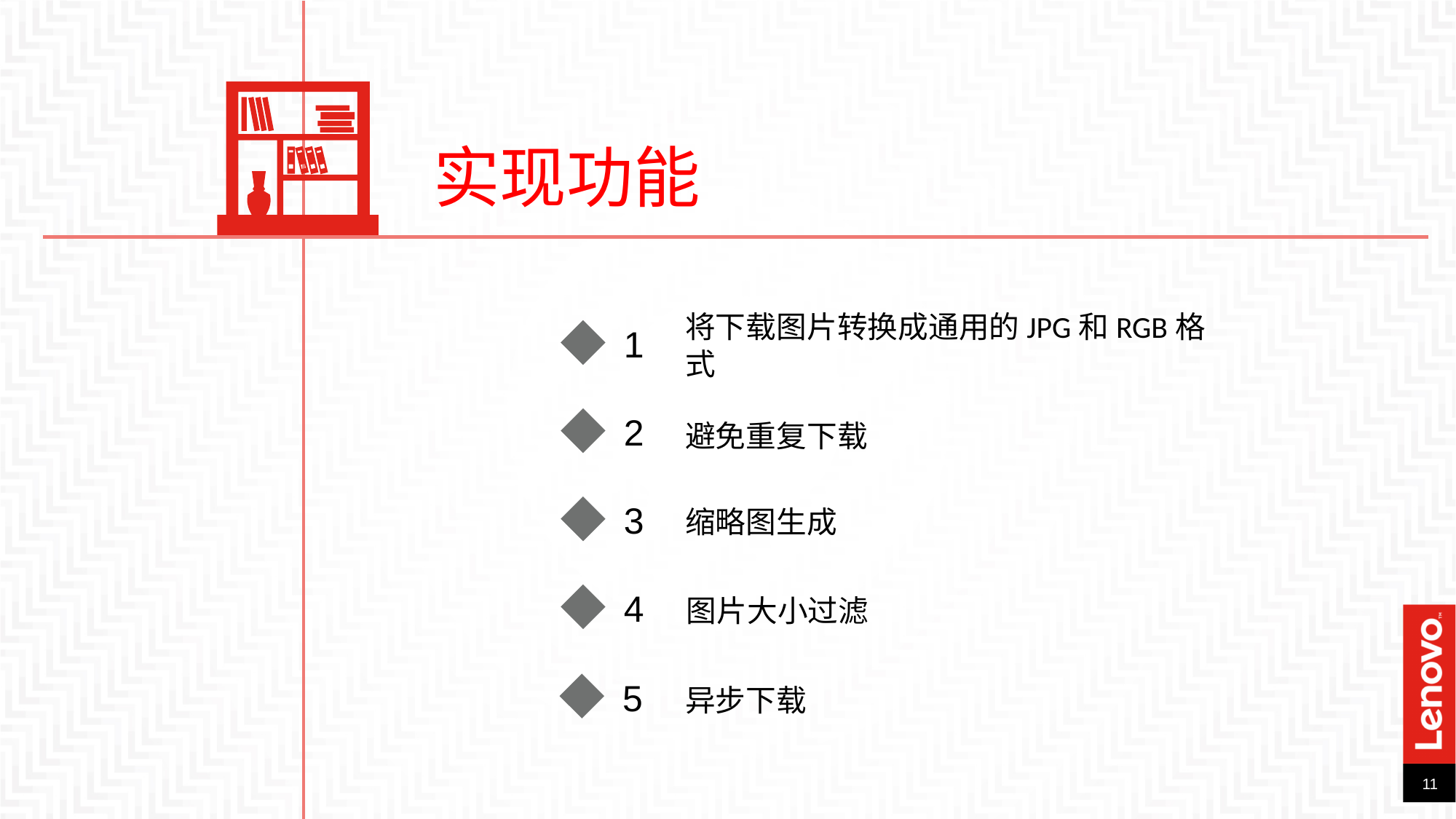

实现功能
1
将下载图片转换成通用的JPG和RGB格式

2

避免重复下载
3
缩略图生成

4
图片大小过滤

5
异步下载